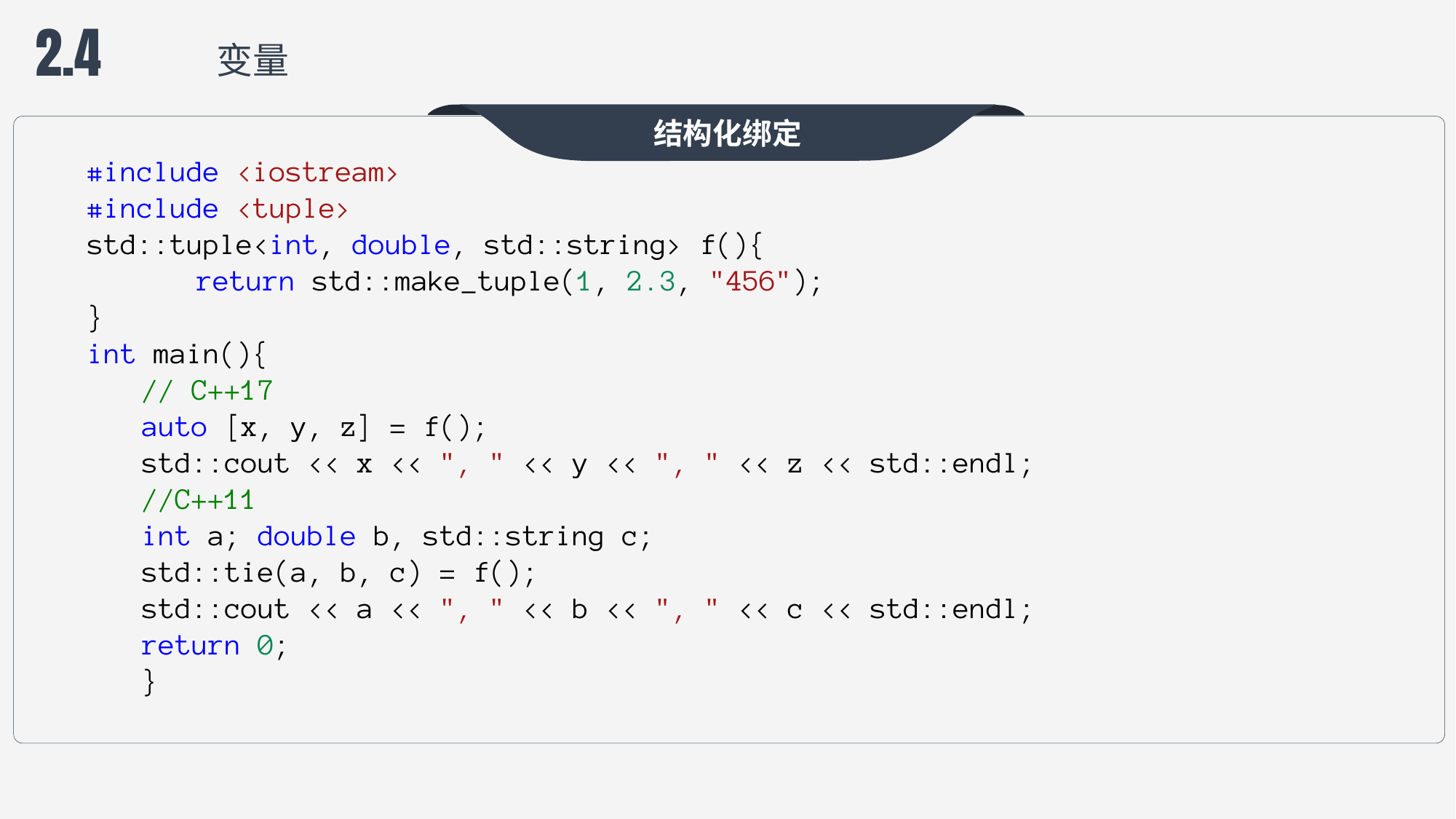

2.4
变量

结构化绑定

#include <iostream>
#include <tuple>
std::tuple<int, double, std::string> f(){
	return std::make_tuple(1, 2.3, "456");
}
int main(){
// C++17
auto [x, y, z] = f();
std::cout << x << ", " << y << ", " << z << std::endl;
//C++11
int a; double b, std::string c;
std::tie(a, b, c) = f();
std::cout << a << ", " << b << ", " << c << std::endl;
return 0;
}